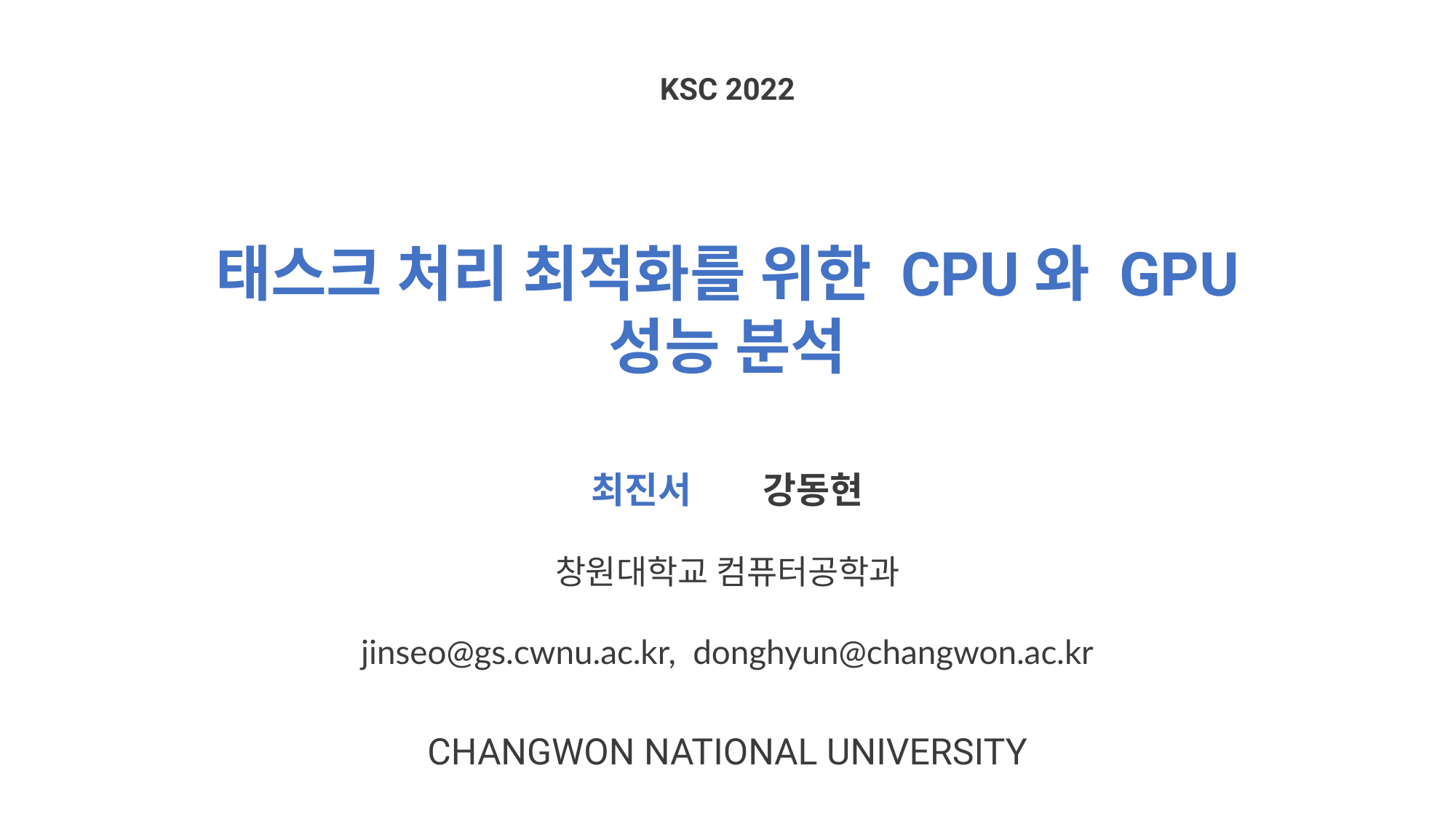

KSC 2022
태스크 처리 최적화를 위한 CPU와 GPU 성능 분석
최진서        강동현
창원대학교 컴퓨터공학과
jinseo@gs.cwnu.ac.kr,  donghyun@changwon.ac.kr
CHANGWON NATIONAL UNIVERSITY